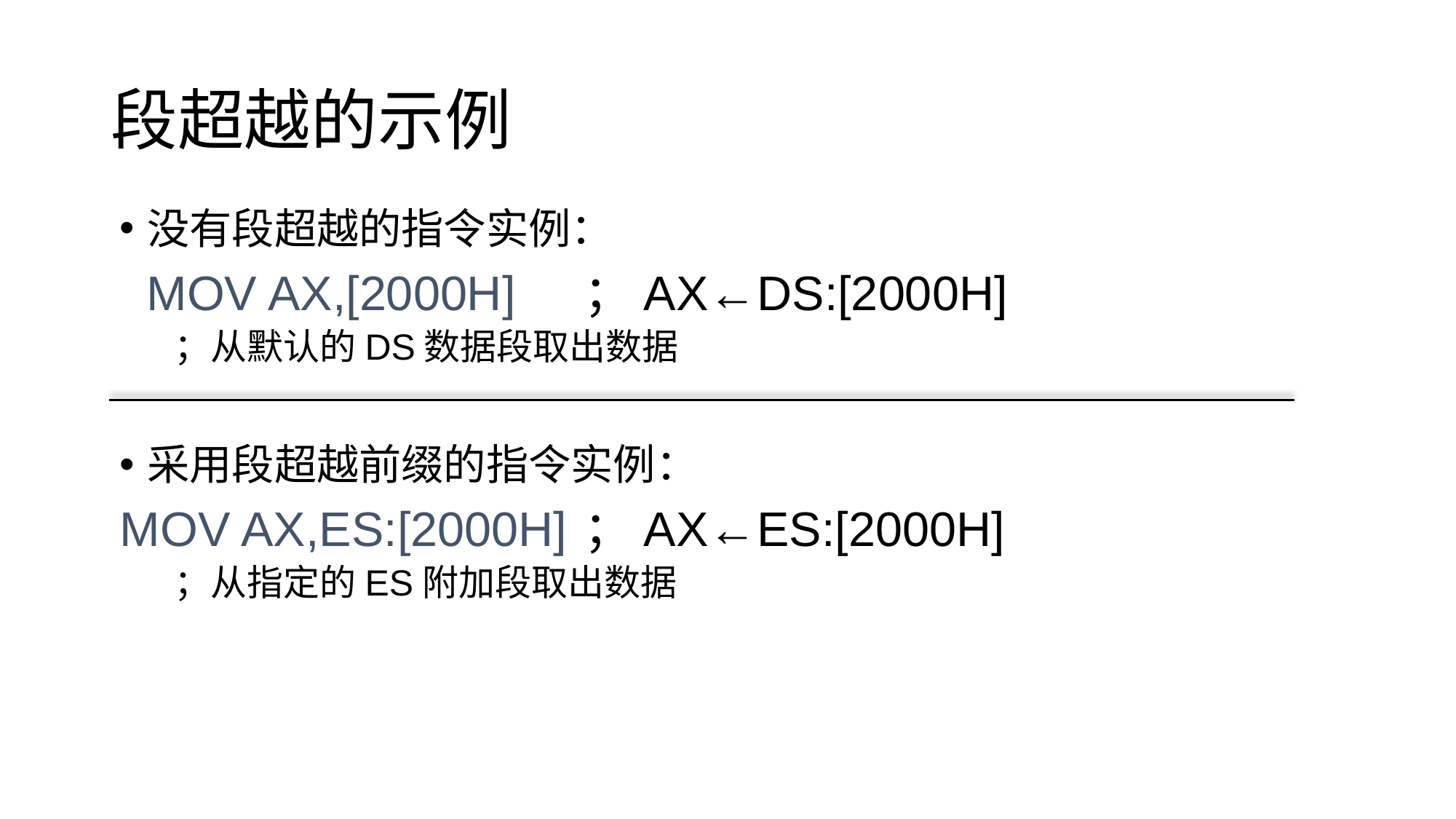

# 段超越的示例
没有段超越的指令实例：
  MOV AX,[2000H]	；AX←DS:[2000H]
；从默认的DS数据段取出数据

采用段超越前缀的指令实例：
MOV AX,ES:[2000H]	；AX←ES:[2000H]
；从指定的ES附加段取出数据